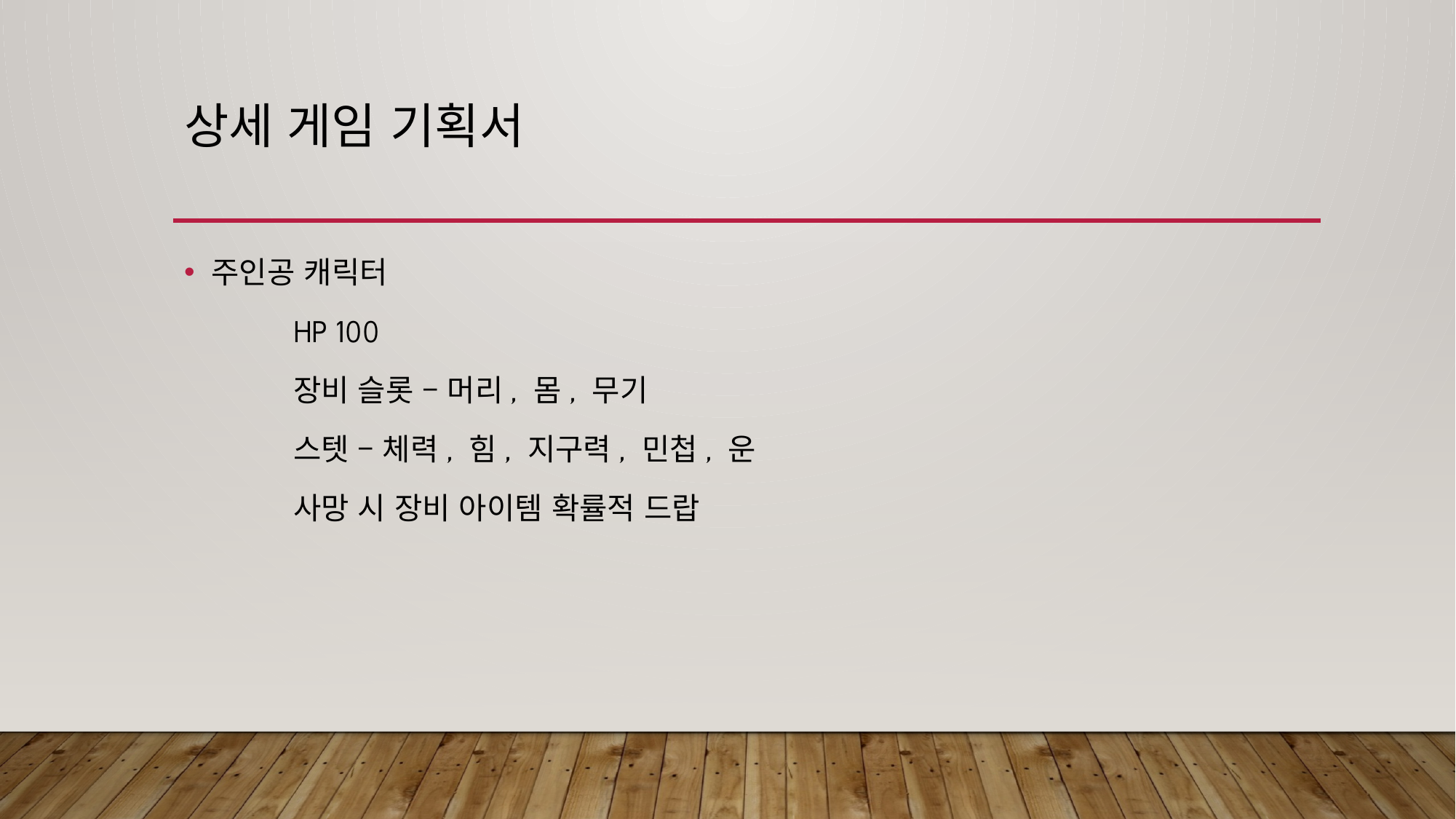

# 상세 게임 기획서
주인공 캐릭터
	HP 100
	장비 슬롯 – 머리, 몸, 무기
	스텟 – 체력, 힘, 지구력, 민첩, 운
	사망 시 장비 아이템 확률적 드랍